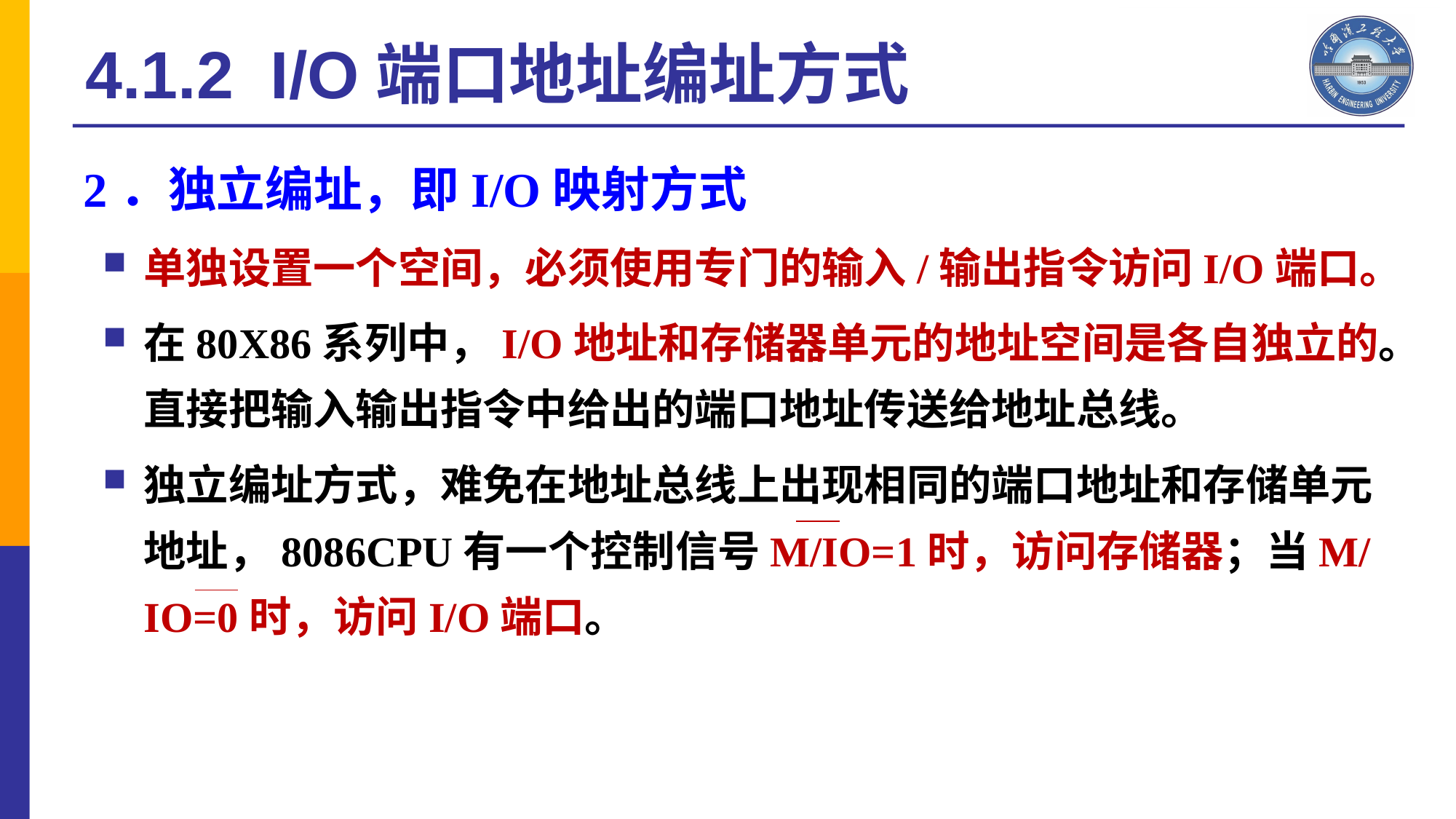

4.1.2  I/O端口地址编址方式
2．独立编址，即I/O映射方式
单独设置一个空间，必须使用专门的输入/输出指令访问I/O端口。
在80X86系列中，I/O地址和存储器单元的地址空间是各自独立的。直接把输入输出指令中给出的端口地址传送给地址总线。
独立编址方式，难免在地址总线上出现相同的端口地址和存储单元地址，8086CPU有一个控制信号M/IO=1时，访问存储器；当M/IO=0时，访问I/O端口。